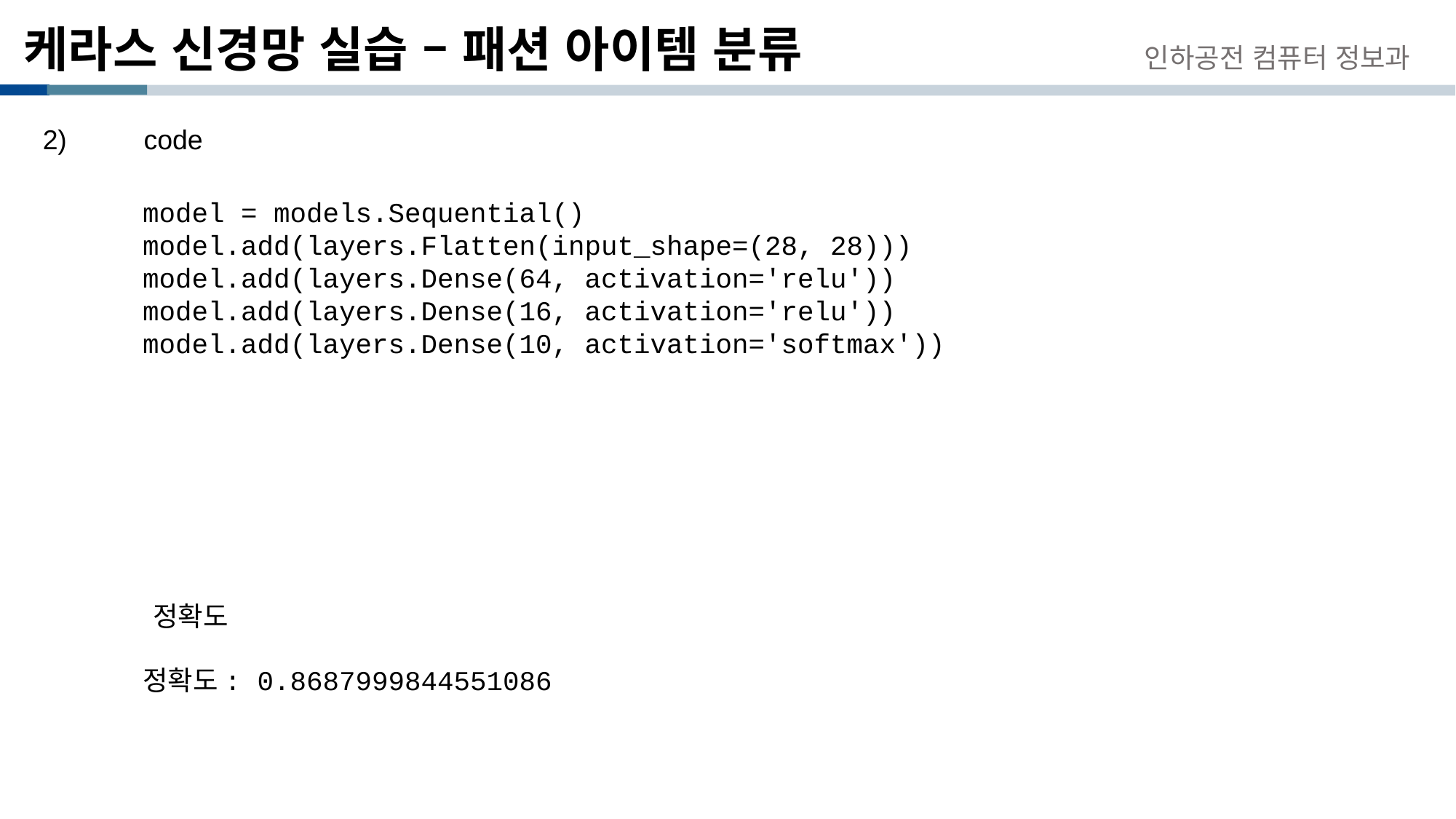

# 케라스 신경망 실습 – 패션 아이템 분류
인하공전 컴퓨터 정보과
2)
code
model = models.Sequential()
model.add(layers.Flatten(input_shape=(28, 28)))
model.add(layers.Dense(64, activation='relu'))
model.add(layers.Dense(16, activation='relu'))
model.add(layers.Dense(10, activation='softmax'))
정확도
정확도: 0.8687999844551086